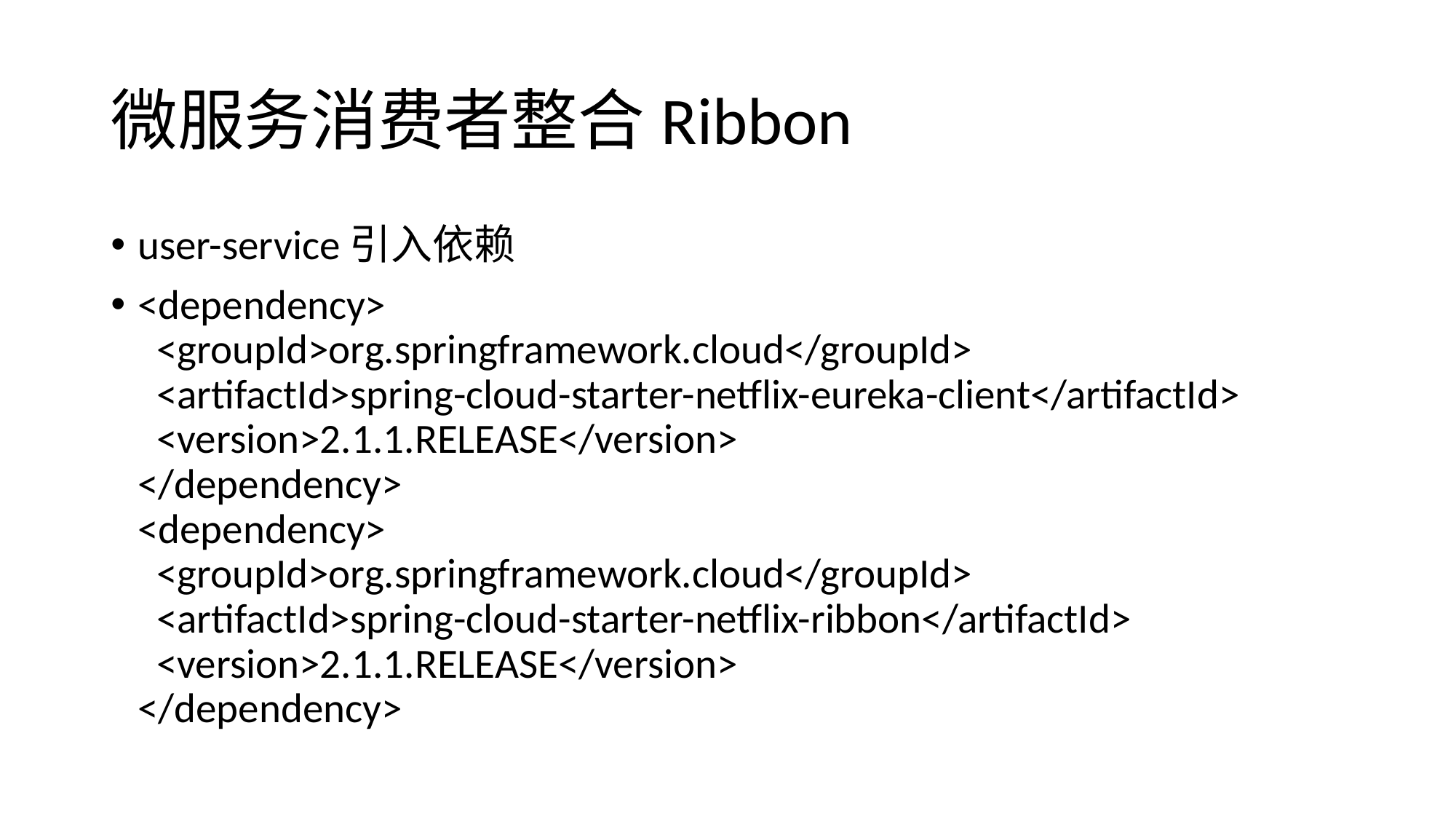

# 微服务消费者整合Ribbon
user-service引入依赖
<dependency>
  <groupId>org.springframework.cloud</groupId>
  <artifactId>spring-cloud-starter-netflix-eureka-client</artifactId>
  <version>2.1.1.RELEASE</version>
</dependency>
<dependency>
  <groupId>org.springframework.cloud</groupId>
  <artifactId>spring-cloud-starter-netflix-ribbon</artifactId>
  <version>2.1.1.RELEASE</version>
</dependency>